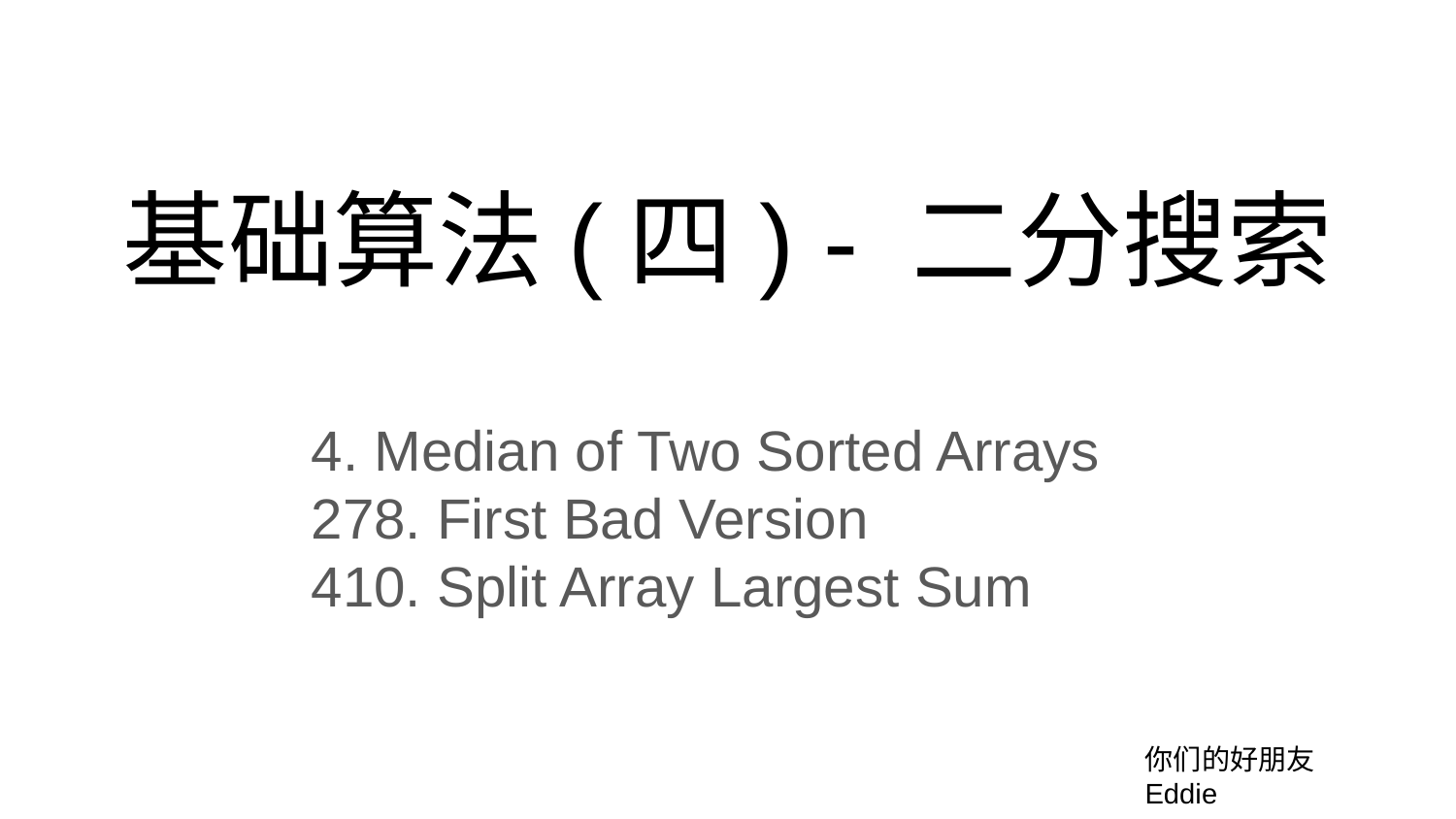

# 基础算法(四) - 二分搜索
4. Median of Two Sorted Arrays
278. First Bad Version
410. Split Array Largest Sum
你们的好朋友Eddie